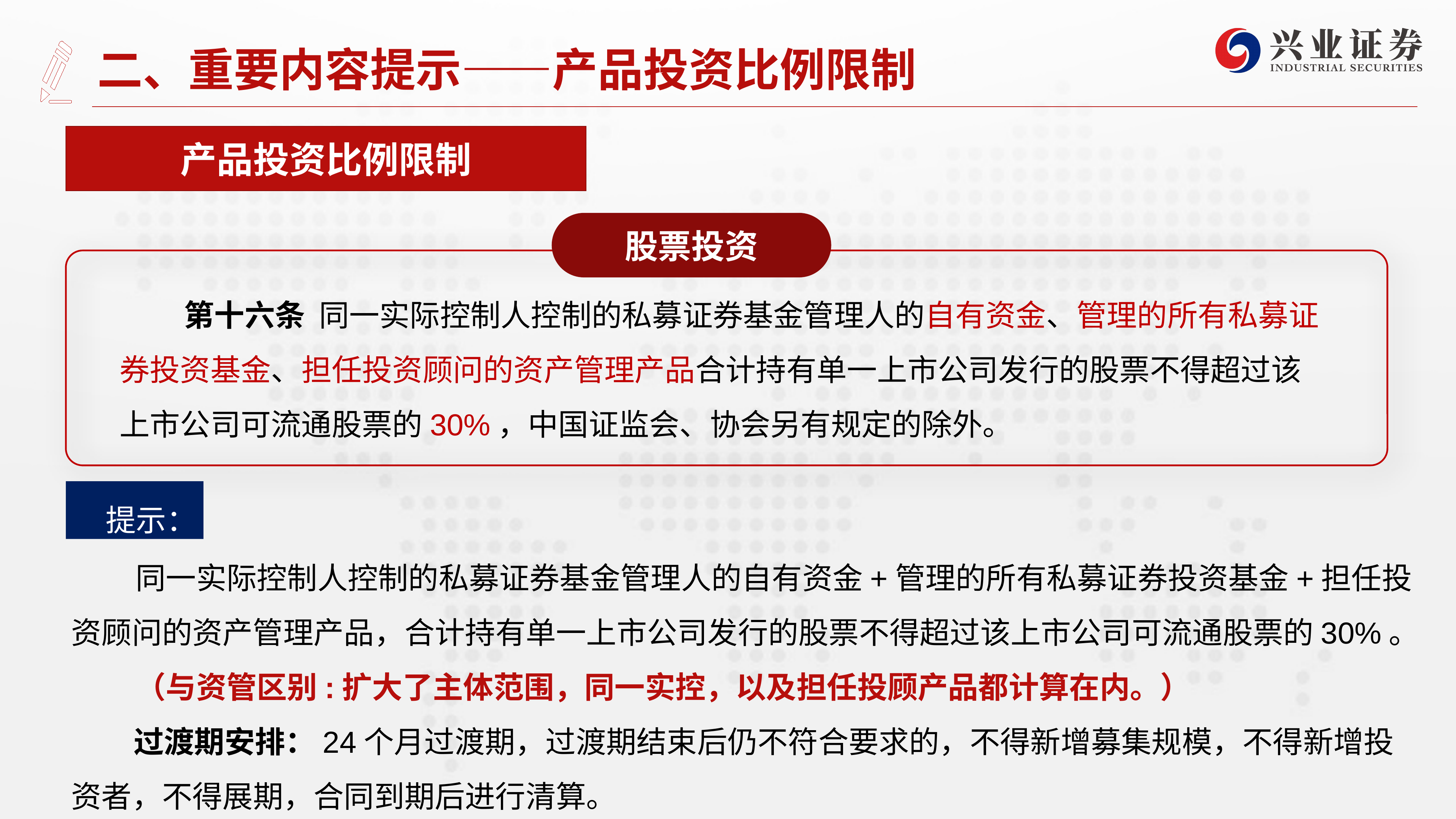

# 二、重要内容提示——产品投资比例限制
产品投资比例限制
股票投资

第十六条  同一实际控制人控制的私募证券基金管理人的自有资金、管理的所有私募证券投资基金、担任投资顾问的资产管理产品合计持有单一上市公司发行的股票不得超过该上市公司可流通股票的30%，中国证监会、协会另有规定的除外。
    提示：
同一实际控制人控制的私募证券基金管理人的自有资金+管理的所有私募证券投资基金+担任投资顾问的资产管理产品，合计持有单一上市公司发行的股票不得超过该上市公司可流通股票的30%。
（与资管区别:扩大了主体范围，同一实控，以及担任投顾产品都计算在内。）
        过渡期安排：24个月过渡期，过渡期结束后仍不符合要求的，不得新增募集规模，不得新增投资者，不得展期，合同到期后进行清算。